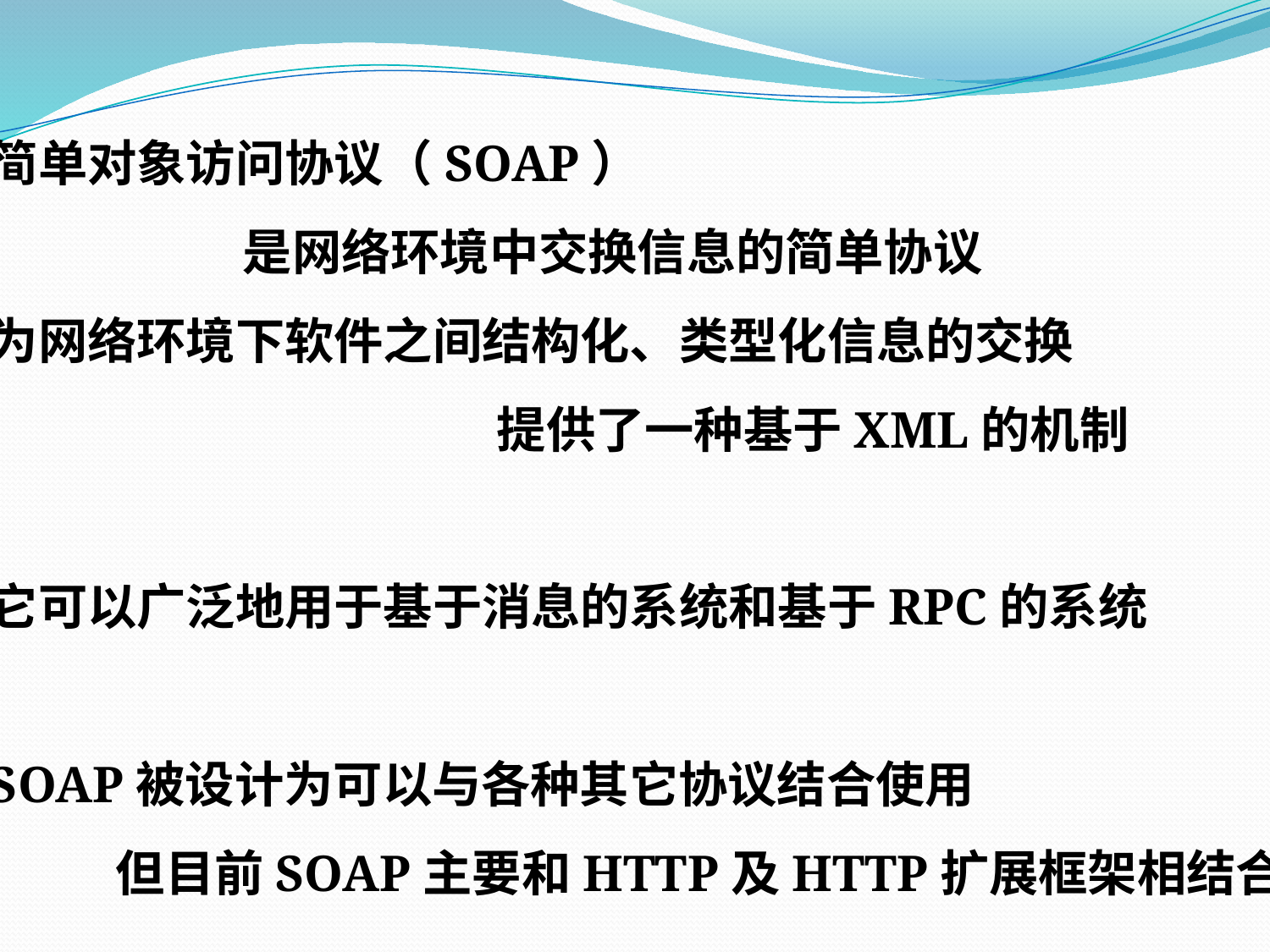

简单对象访问协议（SOAP）
		是网络环境中交换信息的简单协议
为网络环境下软件之间结构化、类型化信息的交换
				提供了一种基于XML的机制

它可以广泛地用于基于消息的系统和基于RPC的系统

SOAP被设计为可以与各种其它协议结合使用
	但目前SOAP主要和HTTP及HTTP扩展框架相结合